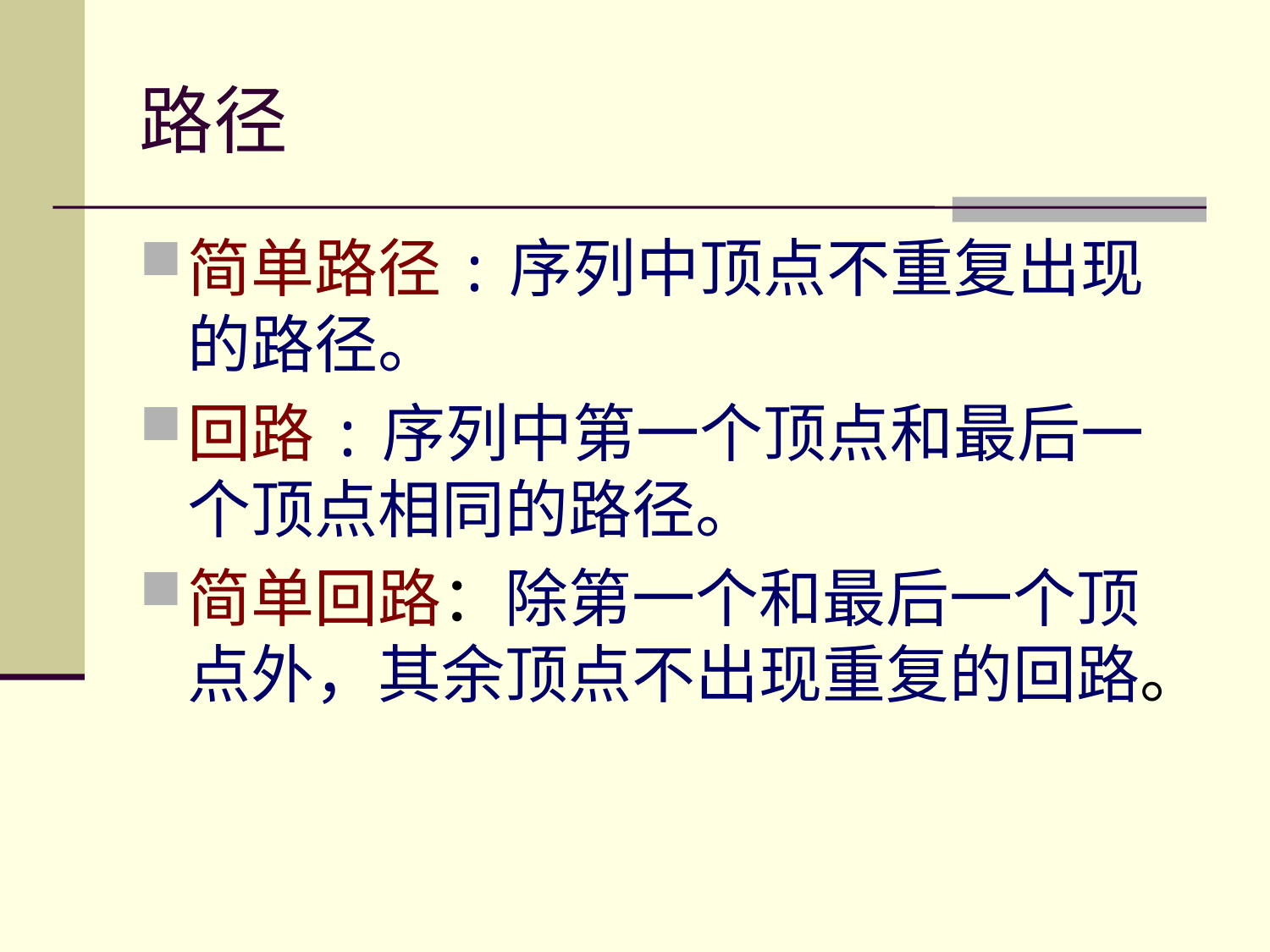

# 路径
简单路径:序列中顶点不重复出现的路径。
回路:序列中第一个顶点和最后一个顶点相同的路径。
简单回路：除第一个和最后一个顶点外，其余顶点不出现重复的回路。